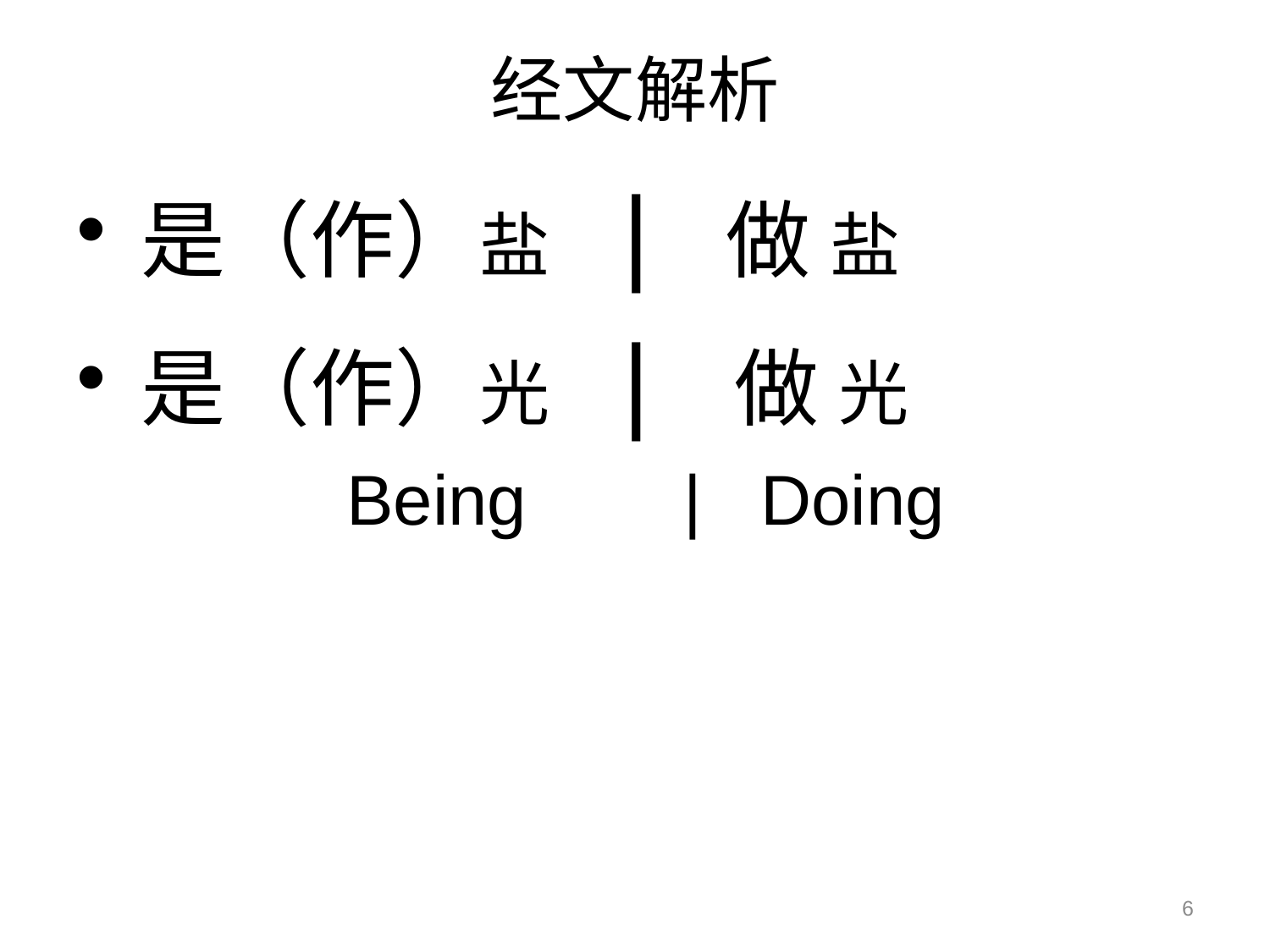

# 经文解析
是（作）盐  |   做 盐
是（作）光  |  做 光
		    Being        |   Doing

6